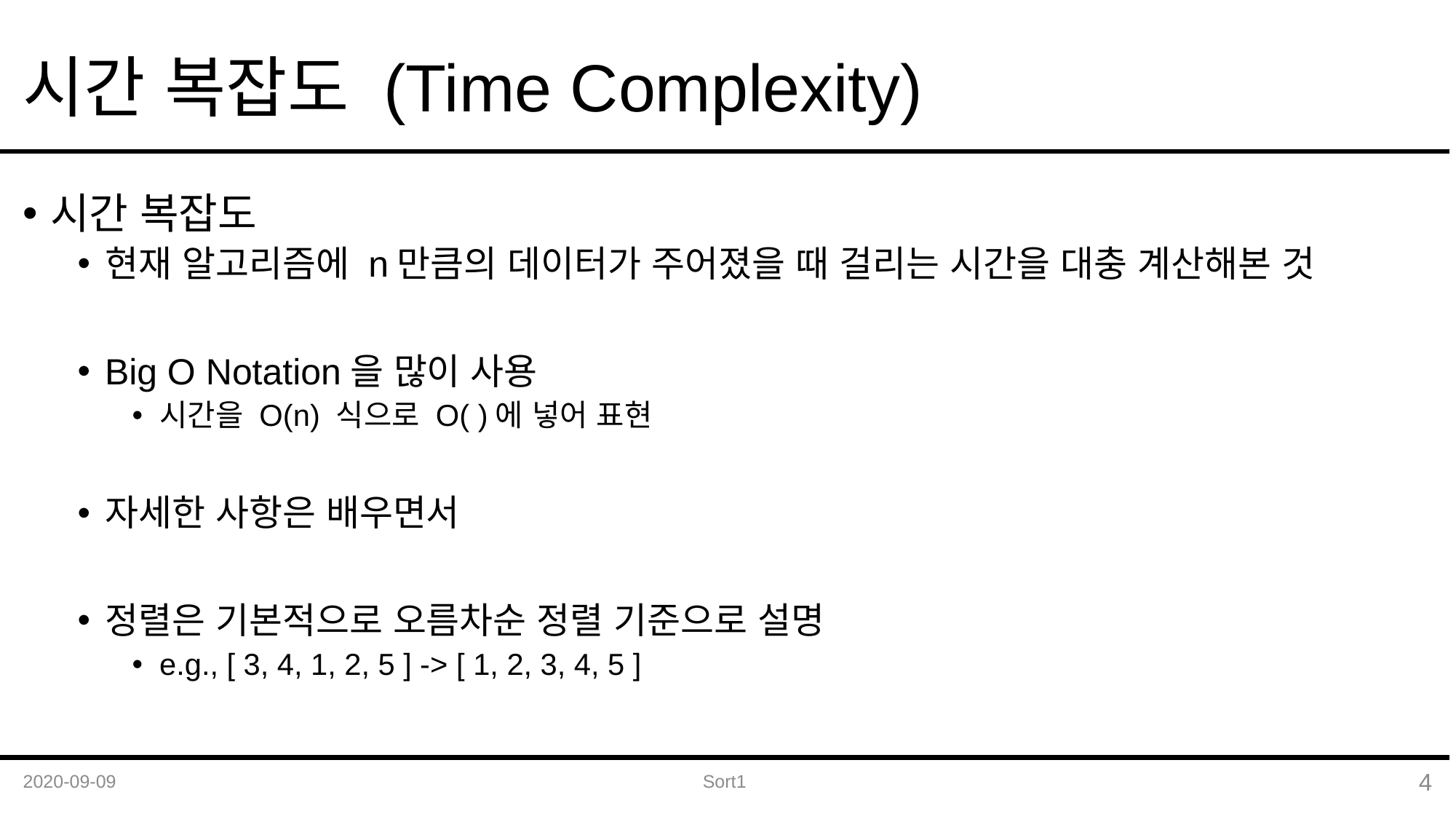

# 시간 복잡도 (Time Complexity)
시간 복잡도
현재 알고리즘에 n만큼의 데이터가 주어졌을 때 걸리는 시간을 대충 계산해본 것

Big O Notation을 많이 사용
시간을 O(n) 식으로 O( )에 넣어 표현

자세한 사항은 배우면서

정렬은 기본적으로 오름차순 정렬 기준으로 설명
e.g., [ 3, 4, 1, 2, 5 ] -> [ 1, 2, 3, 4, 5 ]
2020-09-09
Sort1
4